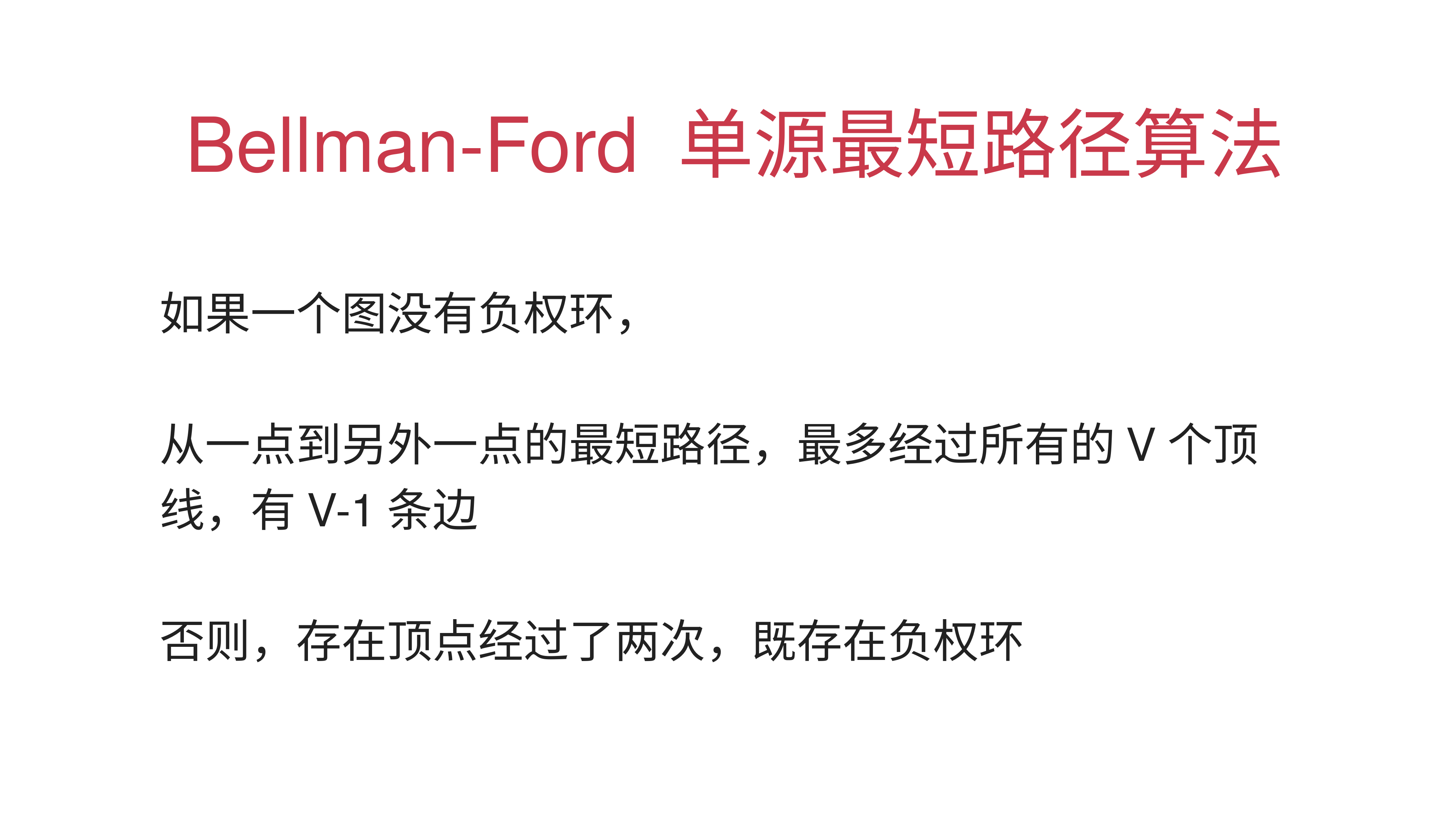

# Bellman-Ford 单源最短路径算法
如果一个图没有负权环，

从一点到另外一点的最短路径，最多经过所有的V个顶线，有V-1条边

否则，存在顶点经过了两次，既存在负权环